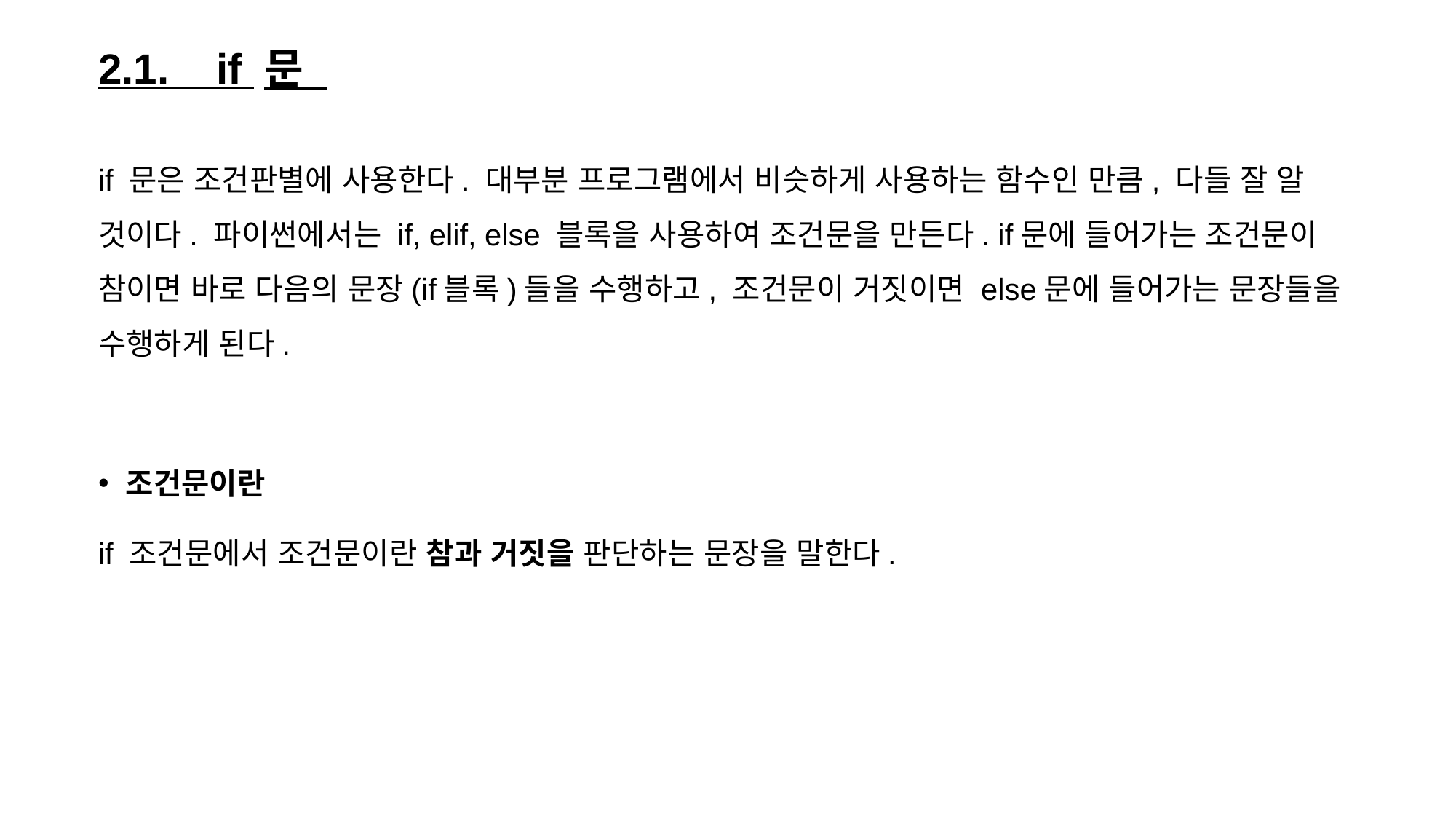

# 2.1.    if 문
if 문은 조건판별에 사용한다. 대부분 프로그램에서 비슷하게 사용하는 함수인 만큼, 다들 잘 알 것이다. 파이썬에서는 if, elif, else 블록을 사용하여 조건문을 만든다. if문에 들어가는 조건문이 참이면 바로 다음의 문장(if블록)들을 수행하고, 조건문이 거짓이면 else문에 들어가는 문장들을 수행하게 된다.

조건문이란
if 조건문에서 조건문이란 참과 거짓을 판단하는 문장을 말한다.